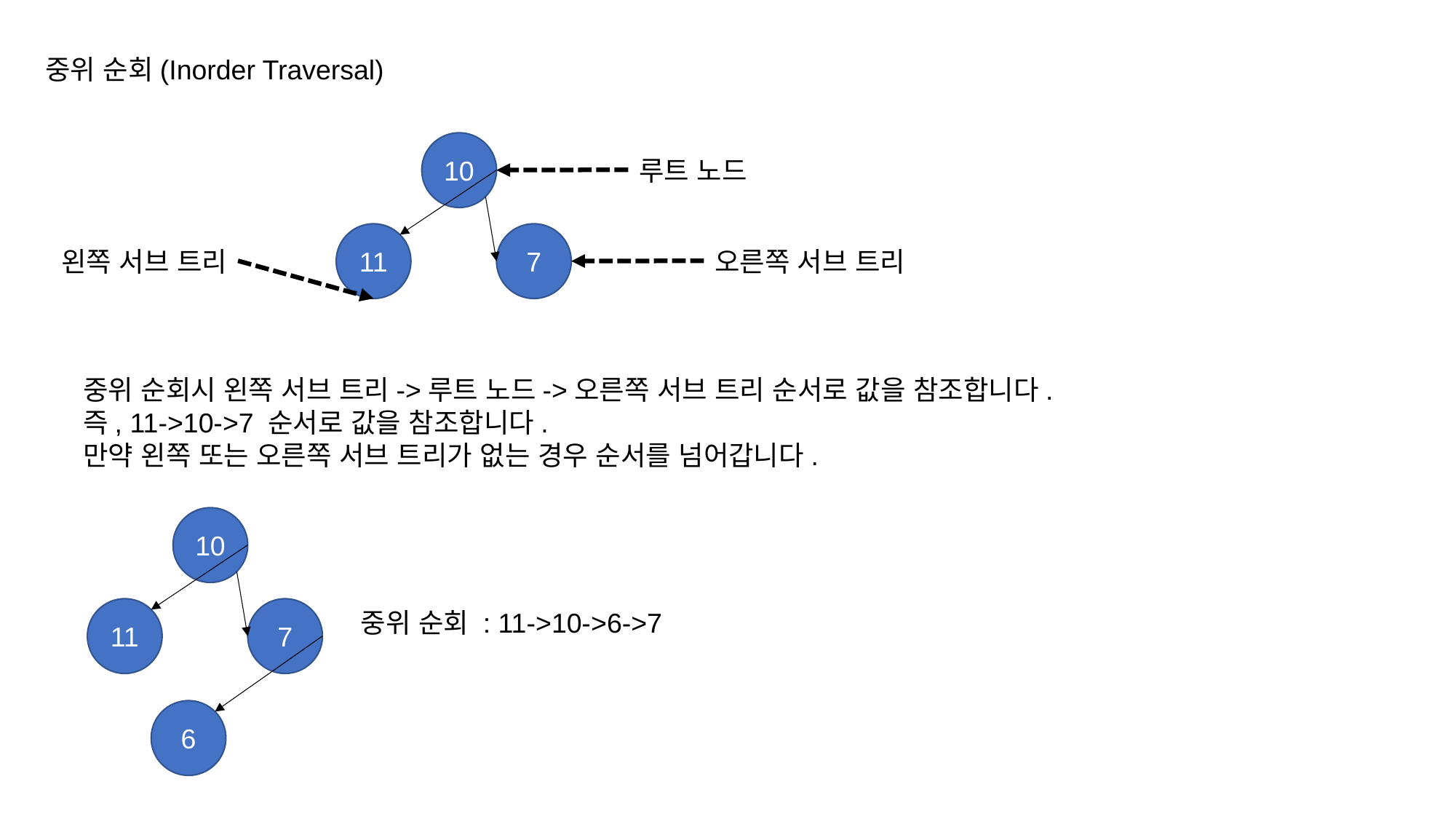

중위 순회(Inorder Traversal)
10
루트 노드
7
11
오른쪽 서브 트리
왼쪽 서브 트리
중위 순회시 왼쪽 서브 트리->루트 노드->오른쪽 서브 트리 순서로 값을 참조합니다.
즉, 11->10->7 순서로 값을 참조합니다.
만약 왼쪽 또는 오른쪽 서브 트리가 없는 경우 순서를 넘어갑니다.
10
7
11
중위 순회 : 11->10->6->7
6